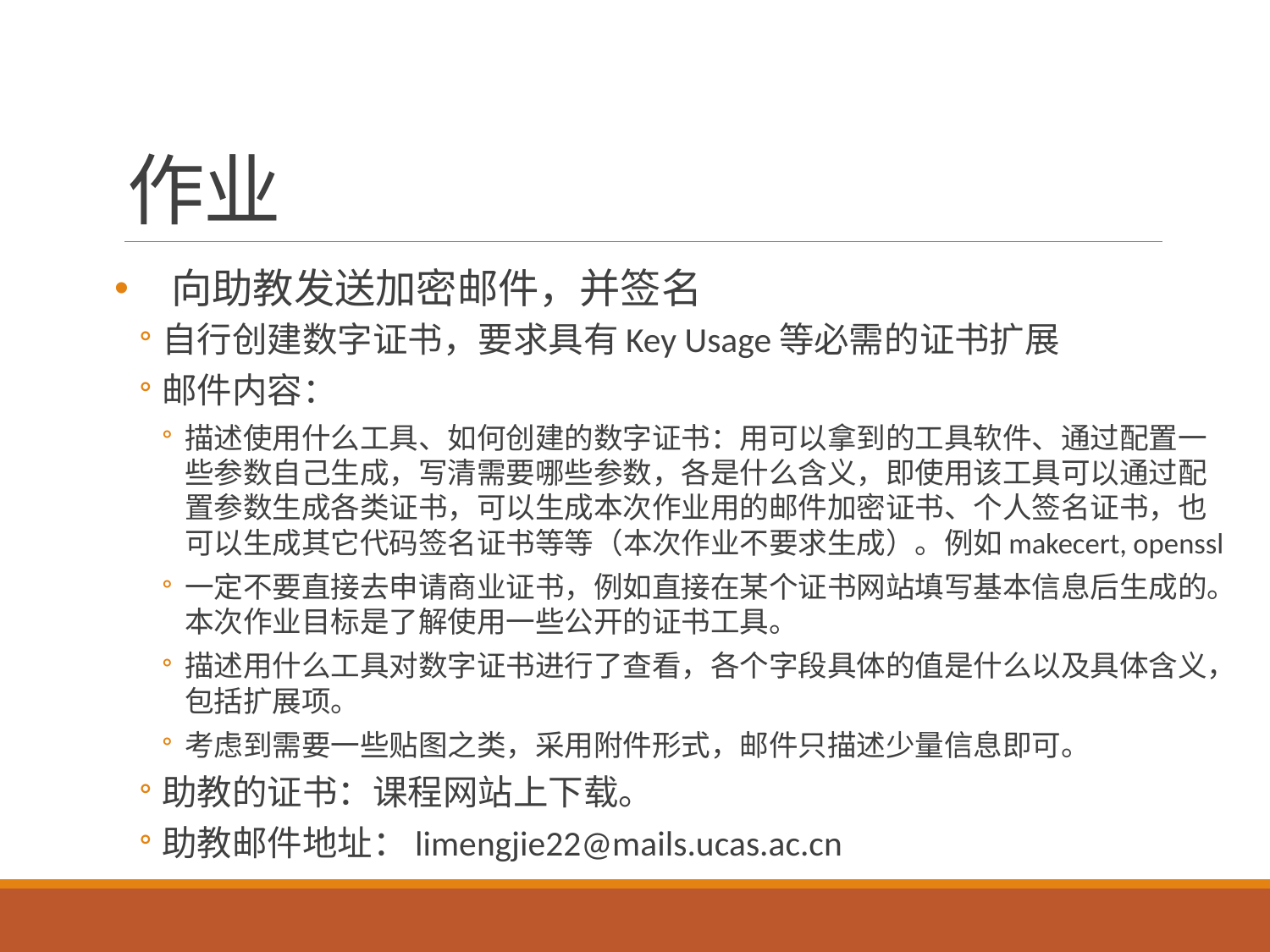

# 作业
向助教发送加密邮件，并签名
自行创建数字证书，要求具有Key Usage等必需的证书扩展
邮件内容：
描述使用什么工具、如何创建的数字证书：用可以拿到的工具软件、通过配置一些参数自己生成，写清需要哪些参数，各是什么含义，即使用该工具可以通过配置参数生成各类证书，可以生成本次作业用的邮件加密证书、个人签名证书，也可以生成其它代码签名证书等等（本次作业不要求生成）。例如makecert, openssl
一定不要直接去申请商业证书，例如直接在某个证书网站填写基本信息后生成的。本次作业目标是了解使用一些公开的证书工具。
描述用什么工具对数字证书进行了查看，各个字段具体的值是什么以及具体含义，包括扩展项。
考虑到需要一些贴图之类，采用附件形式，邮件只描述少量信息即可。
助教的证书：课程网站上下载。
助教邮件地址：limengjie22@mails.ucas.ac.cn
111